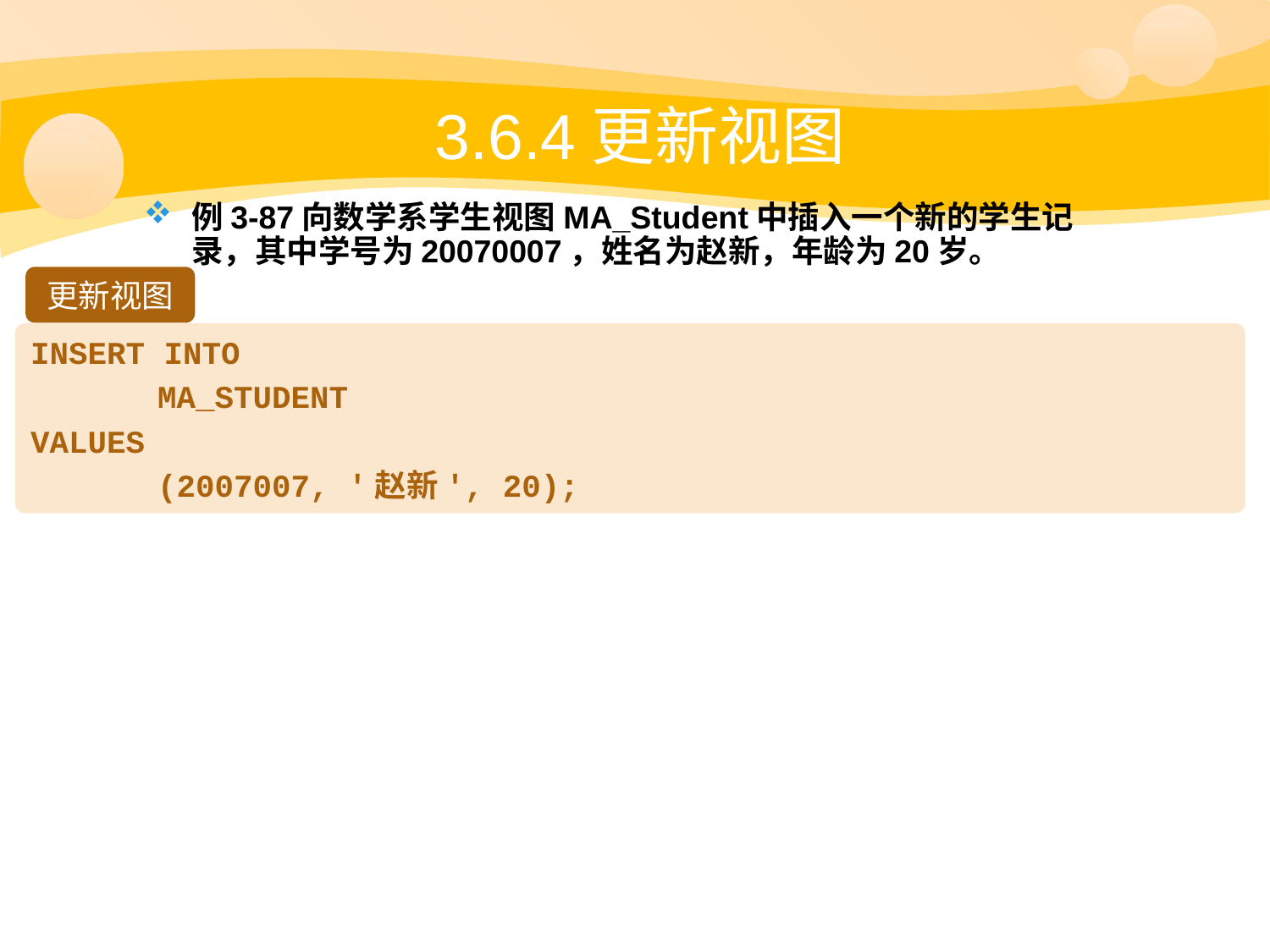

# 3.6.4更新视图
例3-87向数学系学生视图MA_Student中插入一个新的学生记录，其中学号为20070007，姓名为赵新，年龄为20岁。
更新视图
INSERT INTO
	MA_STUDENT
VALUES
	(2007007, '赵新', 20);